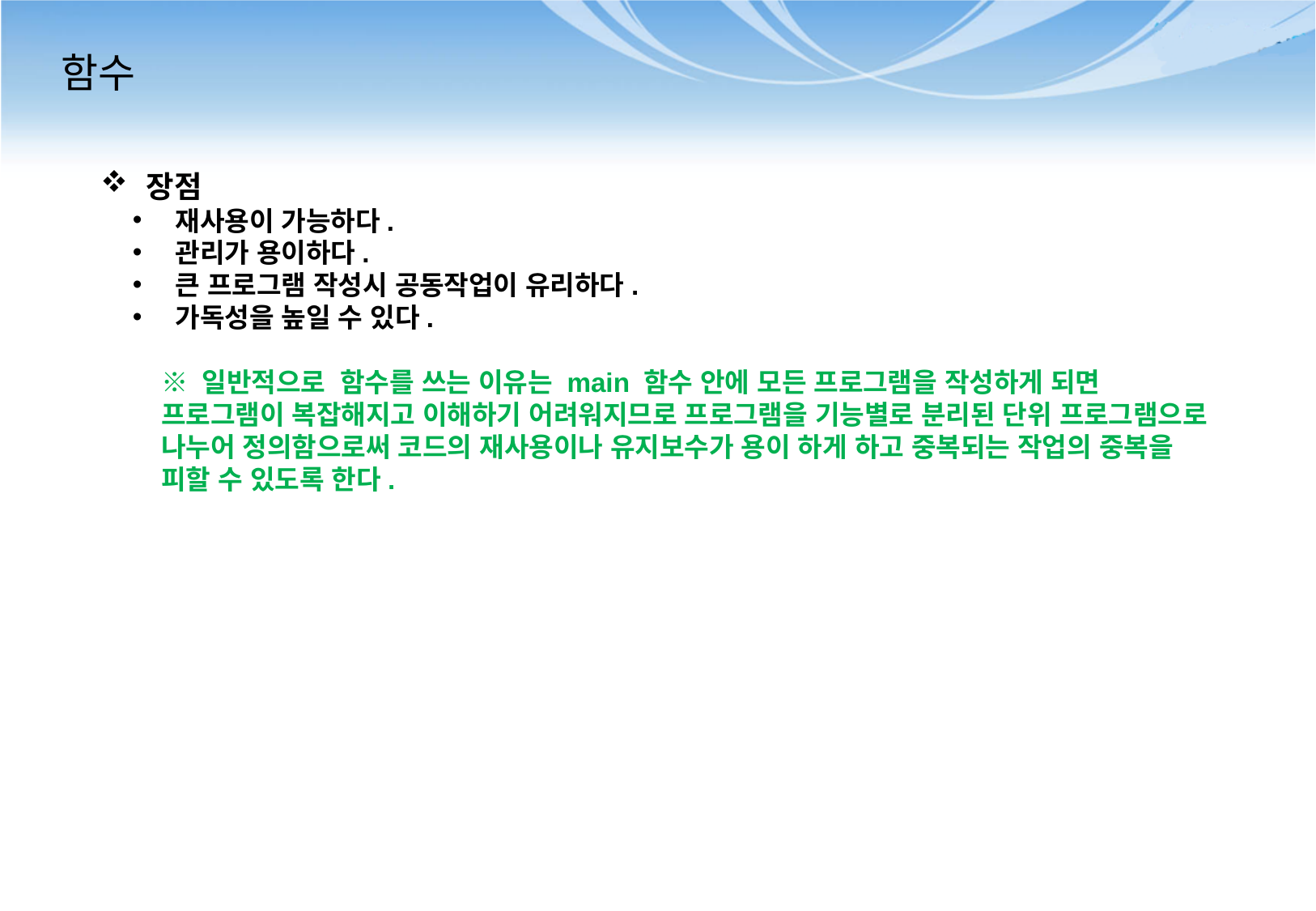

# 함수
장점
 재사용이 가능하다.
 관리가 용이하다.
 큰 프로그램 작성시 공동작업이 유리하다.
 가독성을 높일 수 있다.

※ 일반적으로  함수를 쓰는 이유는 main 함수 안에 모든 프로그램을 작성하게 되면  프로그램이 복잡해지고 이해하기 어려워지므로 프로그램을 기능별로 분리된 단위 프로그램으로 나누어 정의함으로써 코드의 재사용이나 유지보수가 용이 하게 하고 중복되는 작업의 중복을 피할 수 있도록 한다.